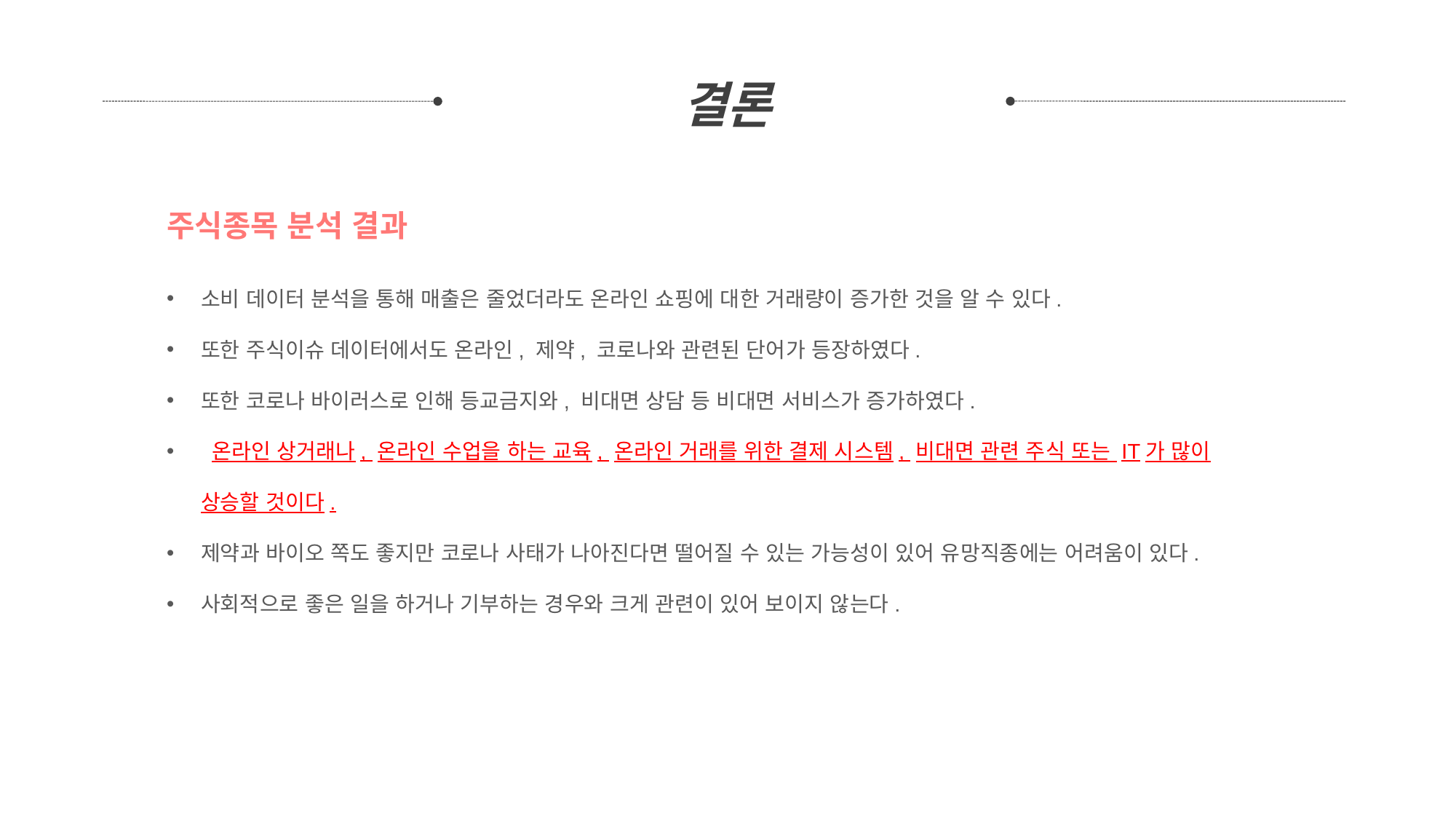

결론

주식종목 분석 결과
소비 데이터 분석을 통해 매출은 줄었더라도 온라인 쇼핑에 대한 거래량이 증가한 것을 알 수 있다.
또한 주식이슈 데이터에서도 온라인, 제약, 코로나와 관련된 단어가 등장하였다.
또한 코로나 바이러스로 인해 등교금지와, 비대면 상담 등 비대면 서비스가 증가하였다.
 온라인 상거래나, 온라인 수업을 하는 교육, 온라인 거래를 위한 결제 시스템, 비대면 관련 주식 또는 IT가 많이 상승할 것이다.
제약과 바이오 쪽도 좋지만 코로나 사태가 나아진다면 떨어질 수 있는 가능성이 있어 유망직종에는 어려움이 있다.
사회적으로 좋은 일을 하거나 기부하는 경우와 크게 관련이 있어 보이지 않는다.